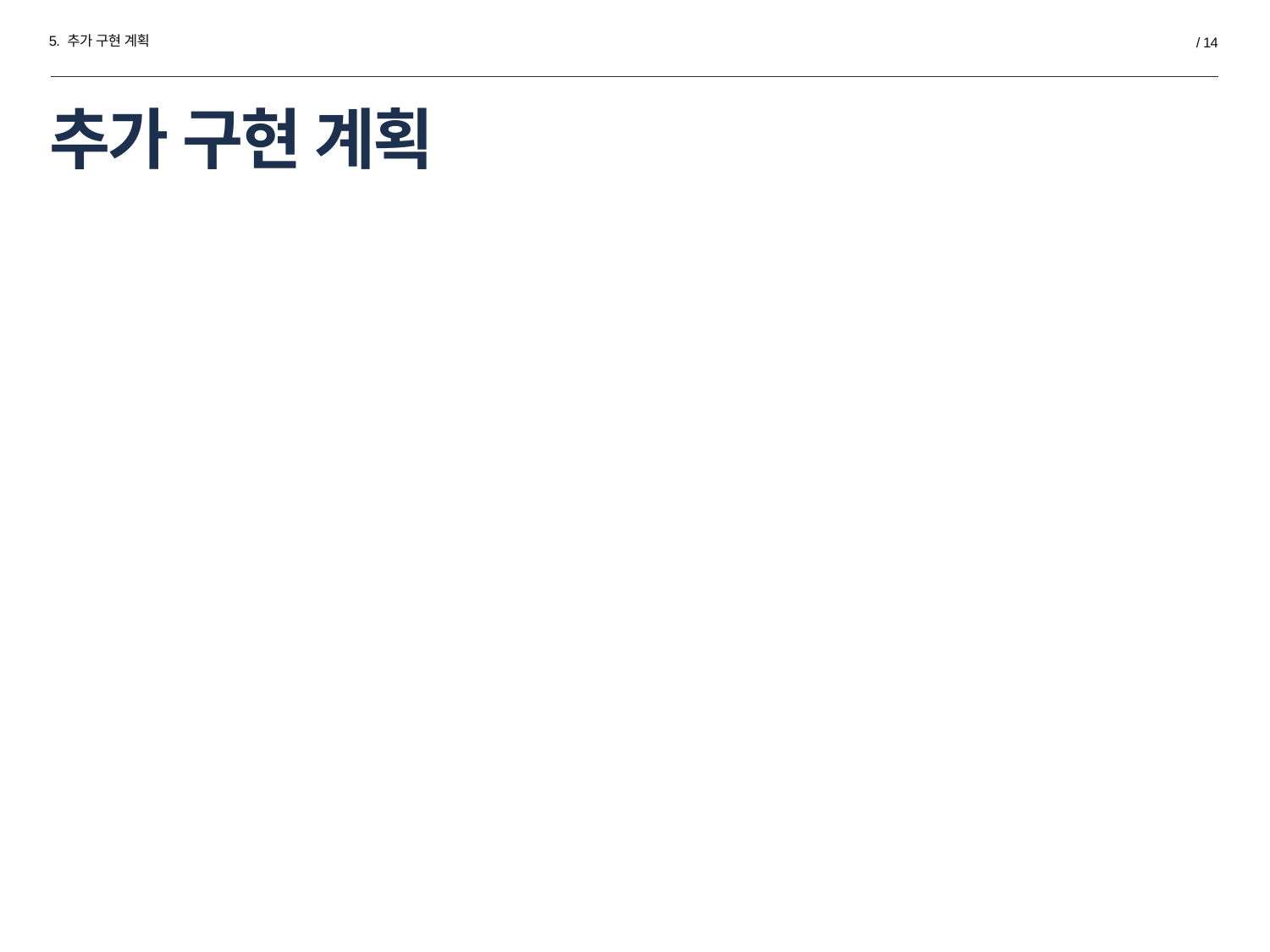

5. 추가 구현 계획
/ 14
# 추가 구현 계획